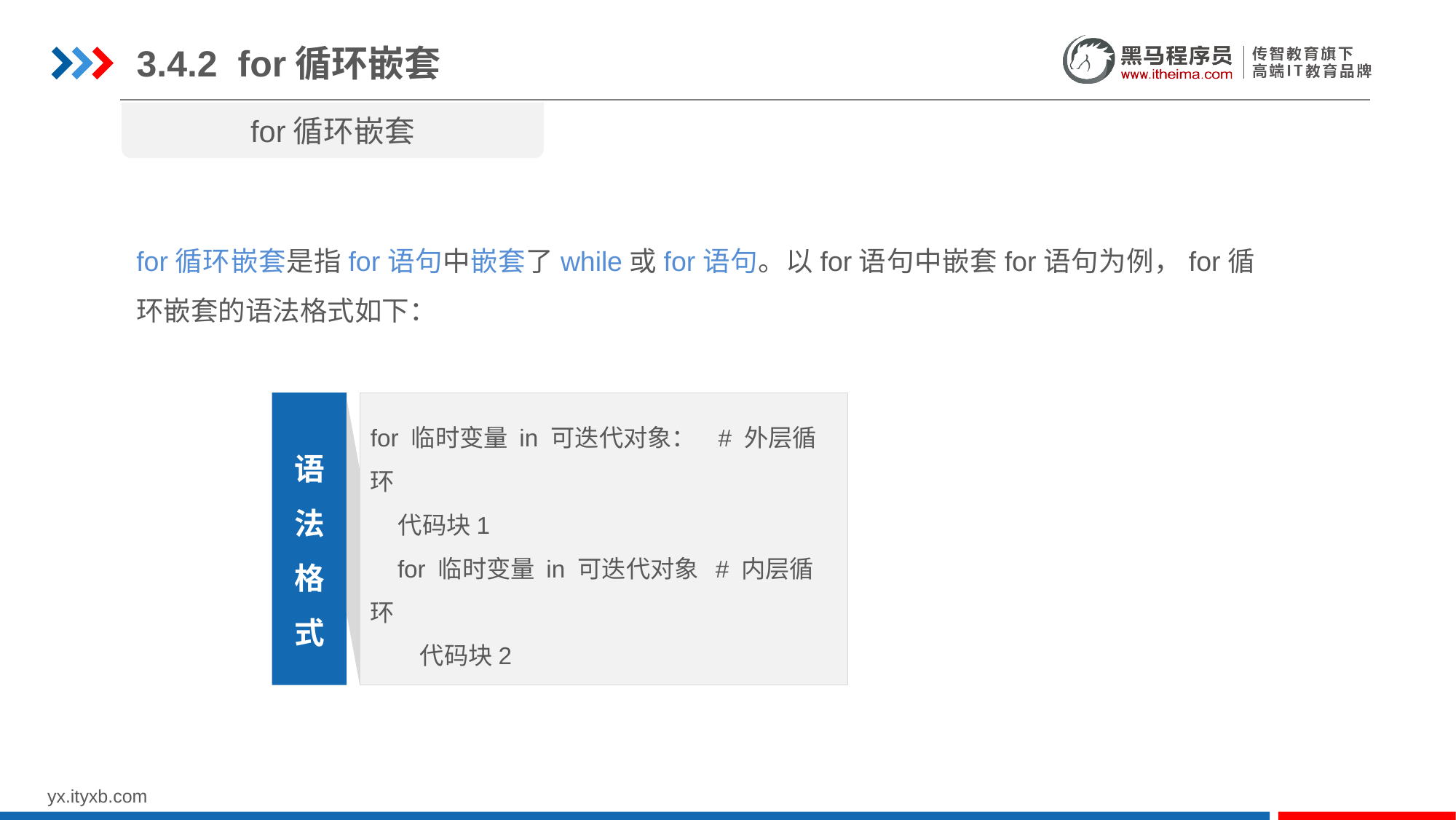

3.4.2  for循环嵌套

for循环嵌套
for循环嵌套是指for语句中嵌套了while或for语句。以for语句中嵌套for语句为例，for循环嵌套的语法格式如下：

for 临时变量 in 可迭代对象：   # 外层循环
    代码块1
    for 临时变量 in 可迭代对象  # 内层循环
        代码块2

语
法
格
式